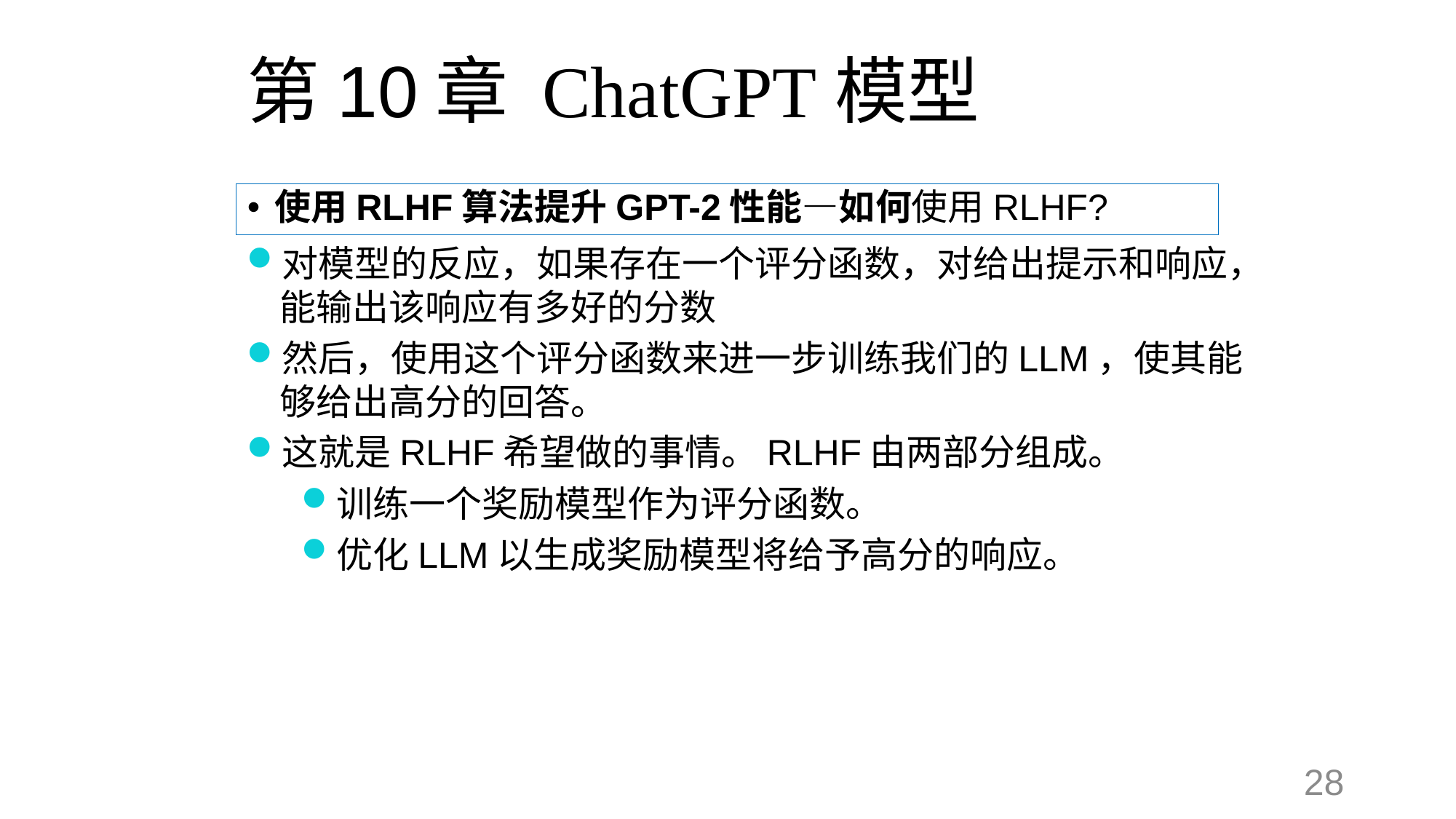

# 第10章 ChatGPT模型
使用RLHF算法提升GPT-2性能—如何使用RLHF?

对模型的反应，如果存在一个评分函数，对给出提示和响应，能输出该响应有多好的分数
然后，使用这个评分函数来进一步训练我们的LLM，使其能够给出高分的回答。
这就是RLHF希望做的事情。RLHF由两部分组成。
训练一个奖励模型作为评分函数。
优化LLM以生成奖励模型将给予高分的响应。

28